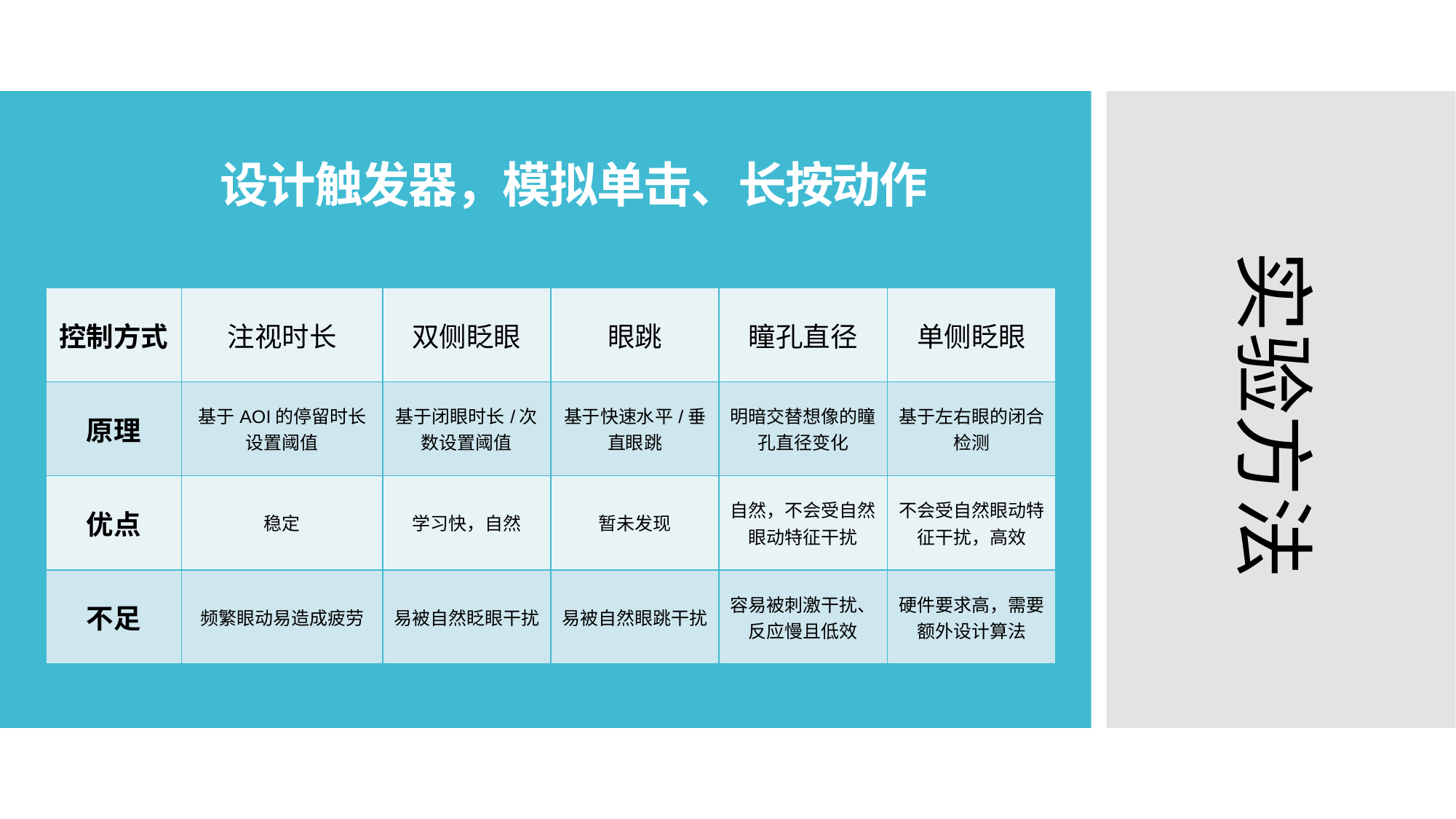

# 设计触发器，模拟单击、长按动作
实验方法
| 控制方式 | 注视时长 | 双侧眨眼 | 眼跳 | 瞳孔直径 | 单侧眨眼 |
| --- | --- | --- | --- | --- | --- |
| 原理 | 基于AOI的停留时长设置阈值 | 基于闭眼时长/次数设置阈值 | 基于快速水平/垂直眼跳 | 明暗交替想像的瞳孔直径变化 | 基于左右眼的闭合检测 |
| 优点 | 稳定 | 学习快，自然 | 暂未发现 | 自然，不会受自然眼动特征干扰 | 不会受自然眼动特征干扰，高效 |
| 不足 | 频繁眼动易造成疲劳 | 易被自然眨眼干扰 | 易被自然眼跳干扰 | 容易被刺激干扰、反应慢且低效 | 硬件要求高，需要额外设计算法 |